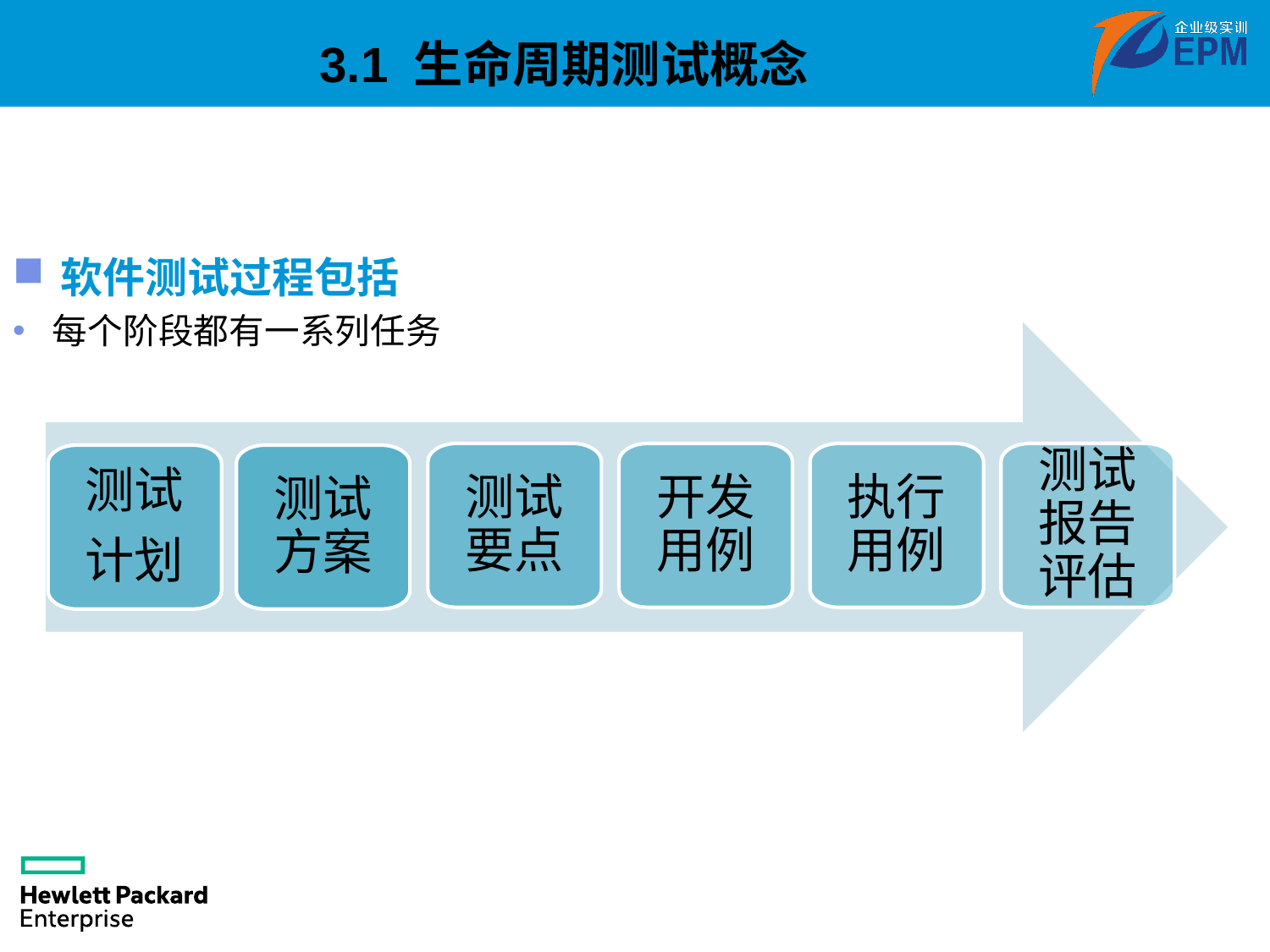

3.1 生命周期测试概念

软件测试过程包括
每个阶段都有一系列任务

测试要点
开发用例
执行用例
测试报告评估
测试
计划
测试方案